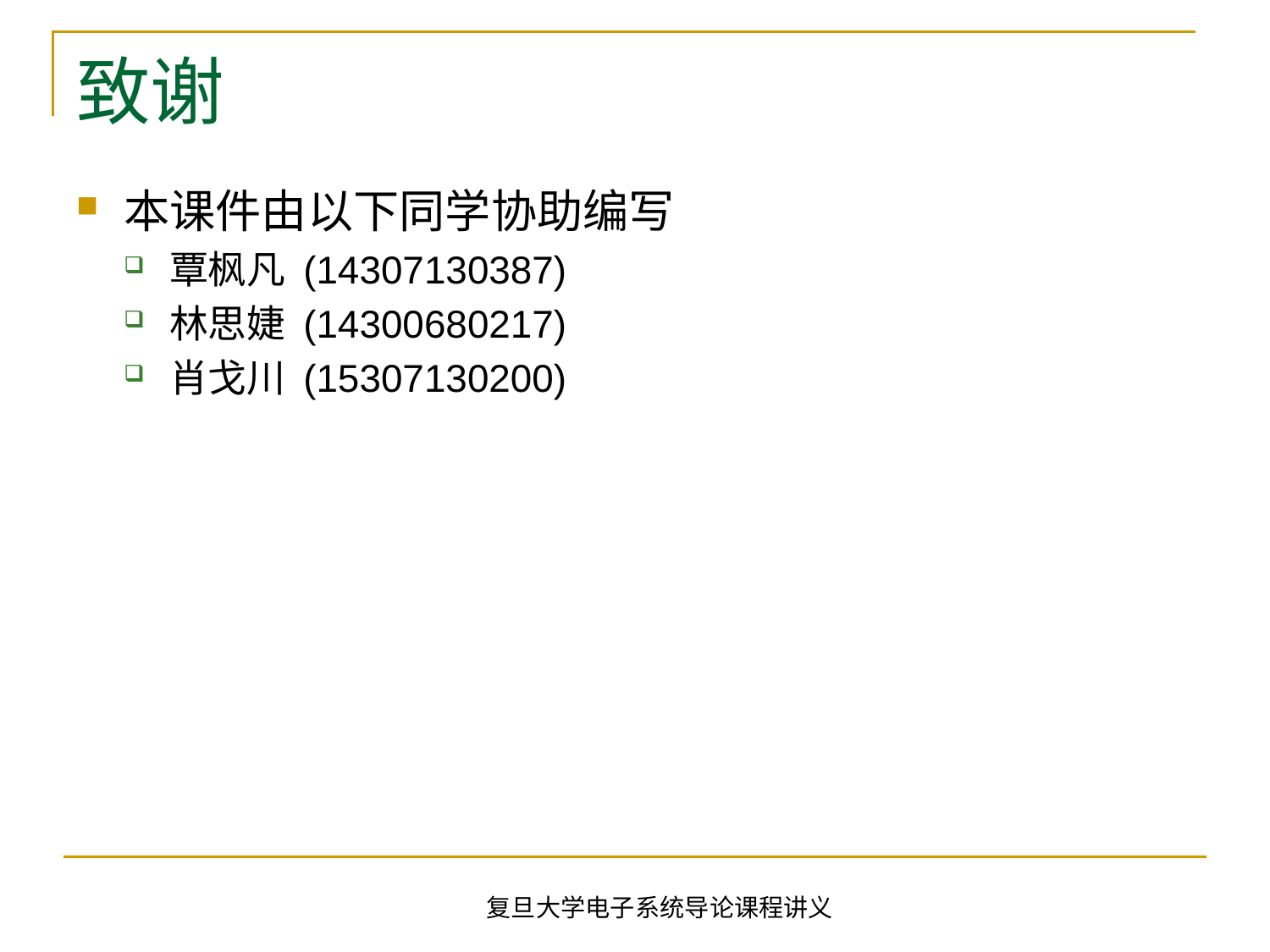

# 致谢
本课件由以下同学协助编写
覃枫凡 (14307130387)
林思婕 (14300680217)
肖戈川 (15307130200)